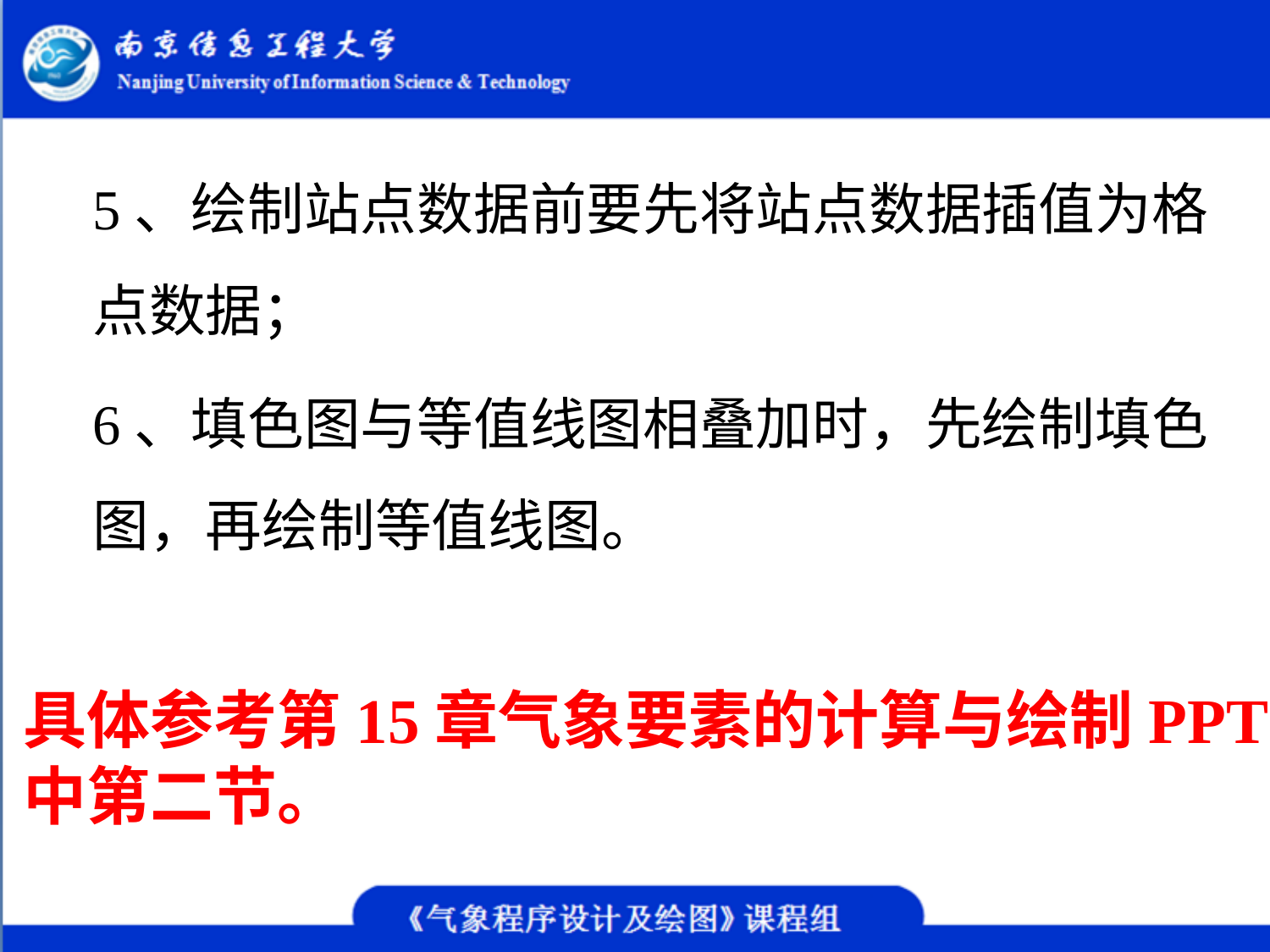

5、绘制站点数据前要先将站点数据插值为格点数据；
6、填色图与等值线图相叠加时，先绘制填色图，再绘制等值线图。

具体参考第15章气象要素的计算与绘制PPT
中第二节。